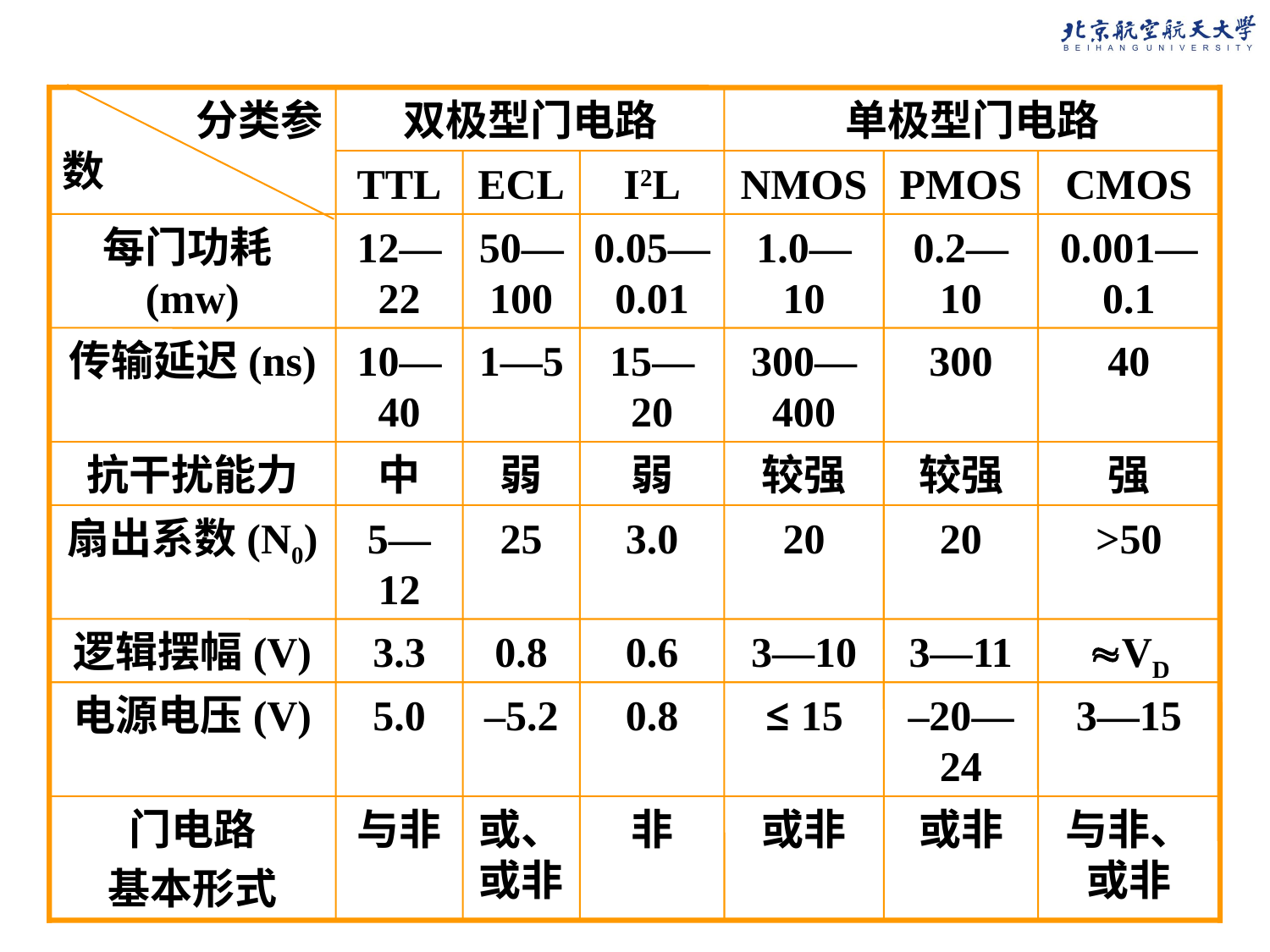

# 各种集成门电路性能比较

             分类参数

双极型门电路

单极型门电路

TTL

ECL

I2L

NMOS
PMOS

CMOS

每门功耗(mw)

12—22
50—100
0.05—0.01
1.0—10
0.2—10
0.001—0.1
传输延迟(ns)

10—40
1—5
15—20
300—400
300
40
抗干扰能力

中
弱
弱
较强
较强
强
扇出系数(N0)

5—12
25
3.0
20
20
>50
逻辑摆幅(V)

3.3
0.8
0.6
3—10
3—11
≈VD
电源电压(V)

5.0
–5.2
0.8
≤ 15
–20—24
3—15
门电路
基本形式

与非
或、或非
非
或非
或非
与非、或非

23